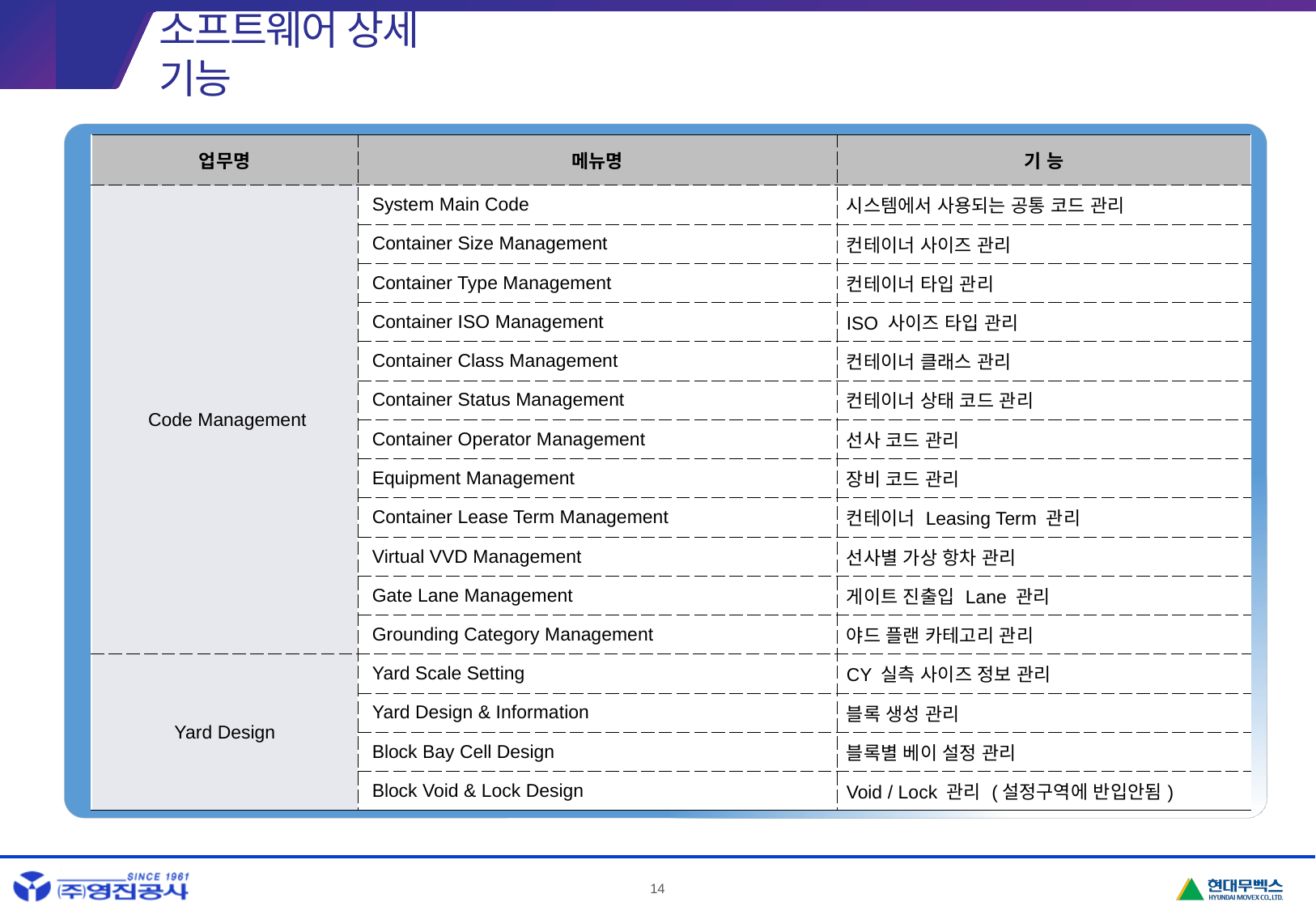

03
소프트웨어 상세 기능

| 업무명 | 메뉴명 | 기 능 |
| --- | --- | --- |
| Code Management | System Main Code | 시스템에서 사용되는 공통 코드 관리 |
|  | Container Size Management | 컨테이너 사이즈 관리 |
|  | Container Type Management | 컨테이너 타입 관리 |
|  | Container ISO Management | ISO 사이즈 타입 관리 |
|  | Container Class Management | 컨테이너 클래스 관리 |
|  | Container Status Management | 컨테이너 상태 코드 관리 |
|  | Container Operator Management | 선사 코드 관리 |
|  | Equipment Management | 장비 코드 관리 |
|  | Container Lease Term Management | 컨테이너 Leasing Term 관리 |
|  | Virtual VVD Management | 선사별 가상 항차 관리 |
|  | Gate Lane Management | 게이트 진출입 Lane 관리 |
|  | Grounding Category Management | 야드 플랜 카테고리 관리 |
| Yard Design | Yard Scale Setting | CY 실측 사이즈 정보 관리 |
|  | Yard Design & Information | 블록 생성 관리 |
|  | Block Bay Cell Design | 블록별 베이 설정 관리 |
|  | Block Void & Lock Design | Void / Lock 관리 (설정구역에 반입안됨) |